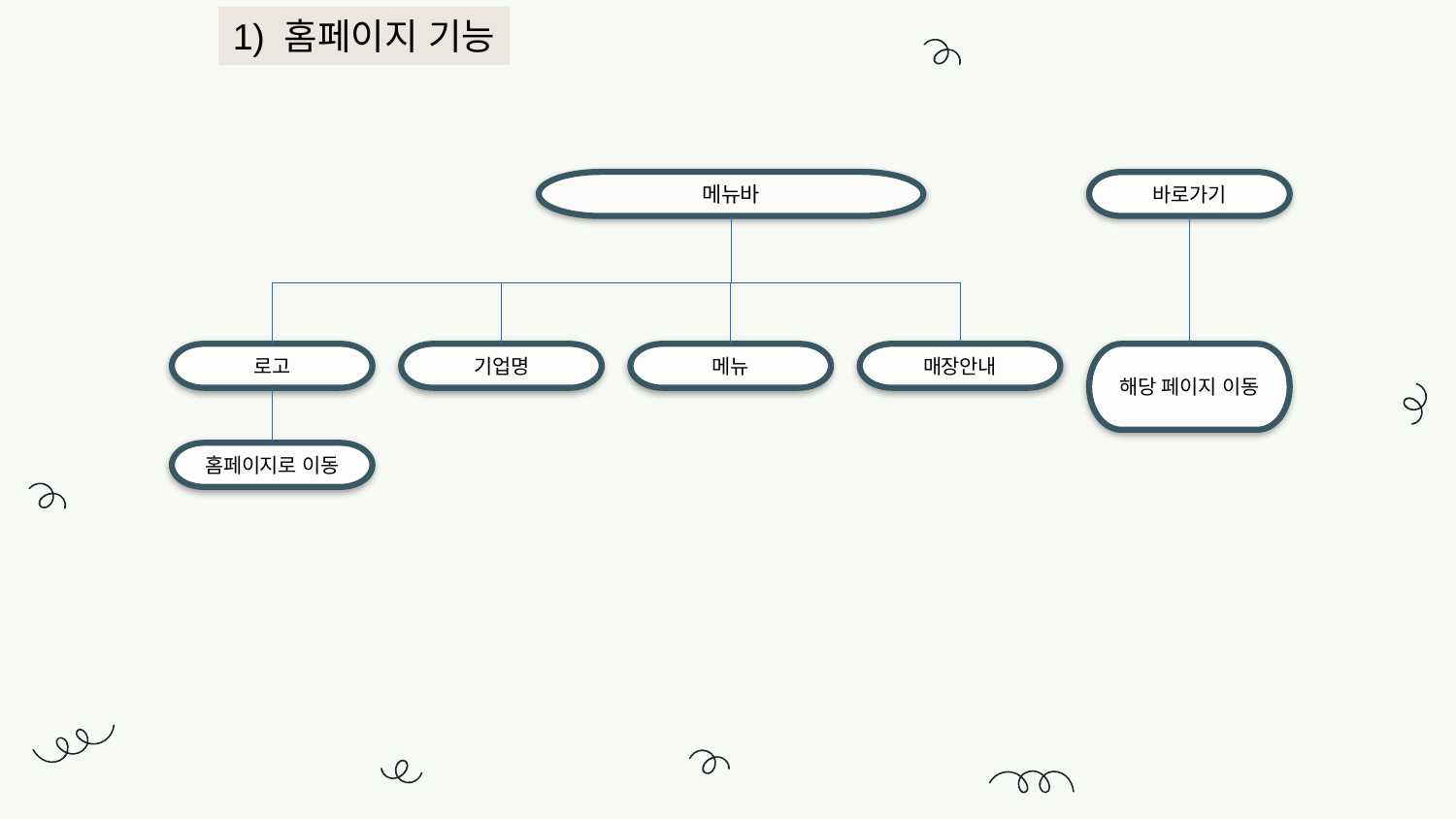

1) 홈페이지 기능
메뉴바
바로가기
로고
기업명
메뉴
매장안내
해당 페이지 이동
홈페이지로 이동